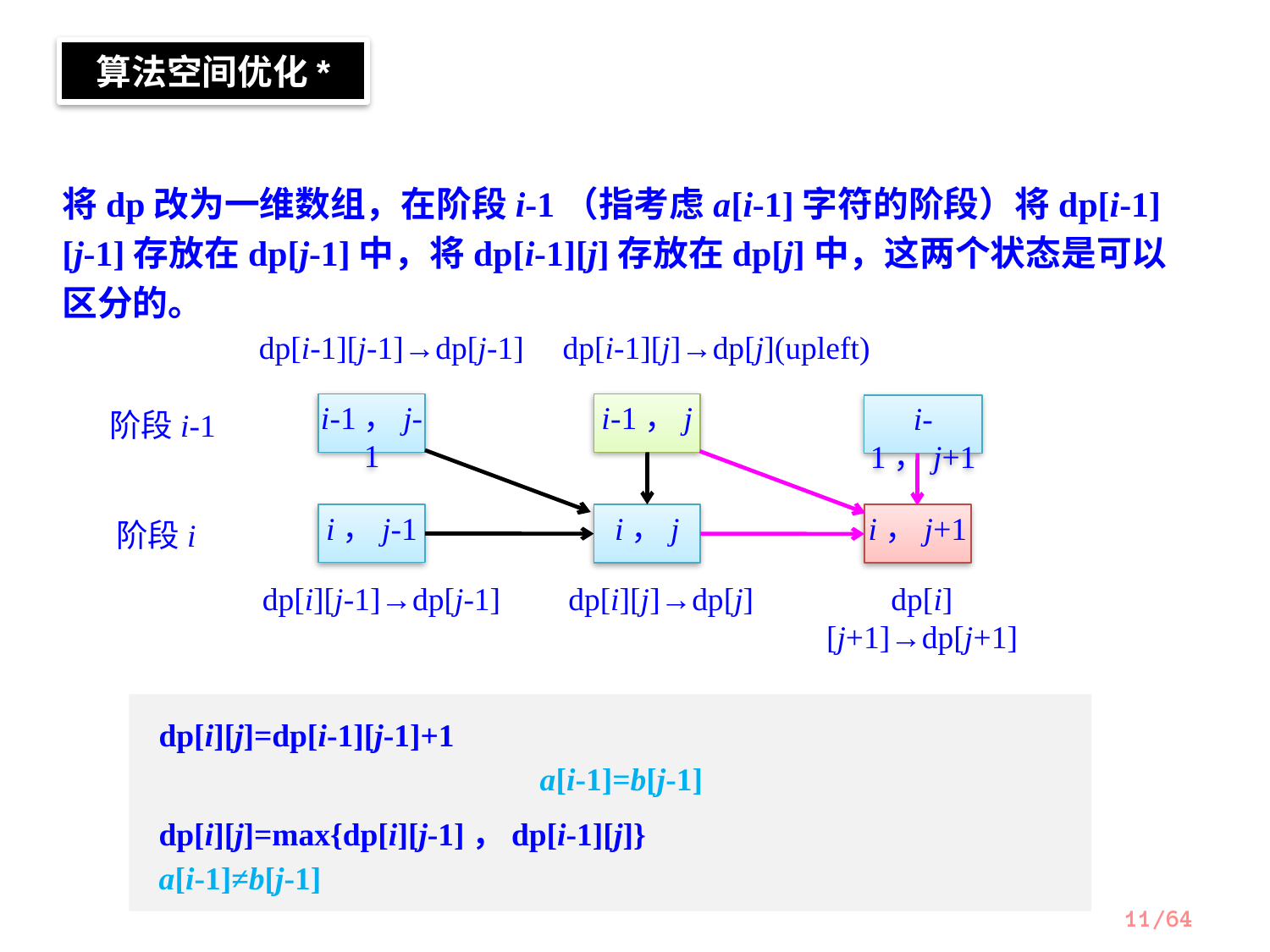

算法空间优化*
将dp改为一维数组，在阶段i-1（指考虑a[i-1]字符的阶段）将dp[i-1][j-1]存放在dp[j-1]中，将dp[i-1][j]存放在dp[j]中，这两个状态是可以区分的。
dp[i-1][j-1]→dp[j-1]
dp[i-1][j]→dp[j](upleft)
i-1，j-1
i-1，j
i-1，j+1
阶段i-1

i，j-1
i，j
i，j+1
阶段i

dp[i][j-1]→dp[j-1]
dp[i][j]→dp[j]
dp[i][j+1]→dp[j+1]
dp[i][j]=dp[i-1][j-1]+1								a[i-1]=b[j-1]
dp[i][j]=max{dp[i][j-1]，dp[i-1][j]}				a[i-1]≠b[j-1]
11/64